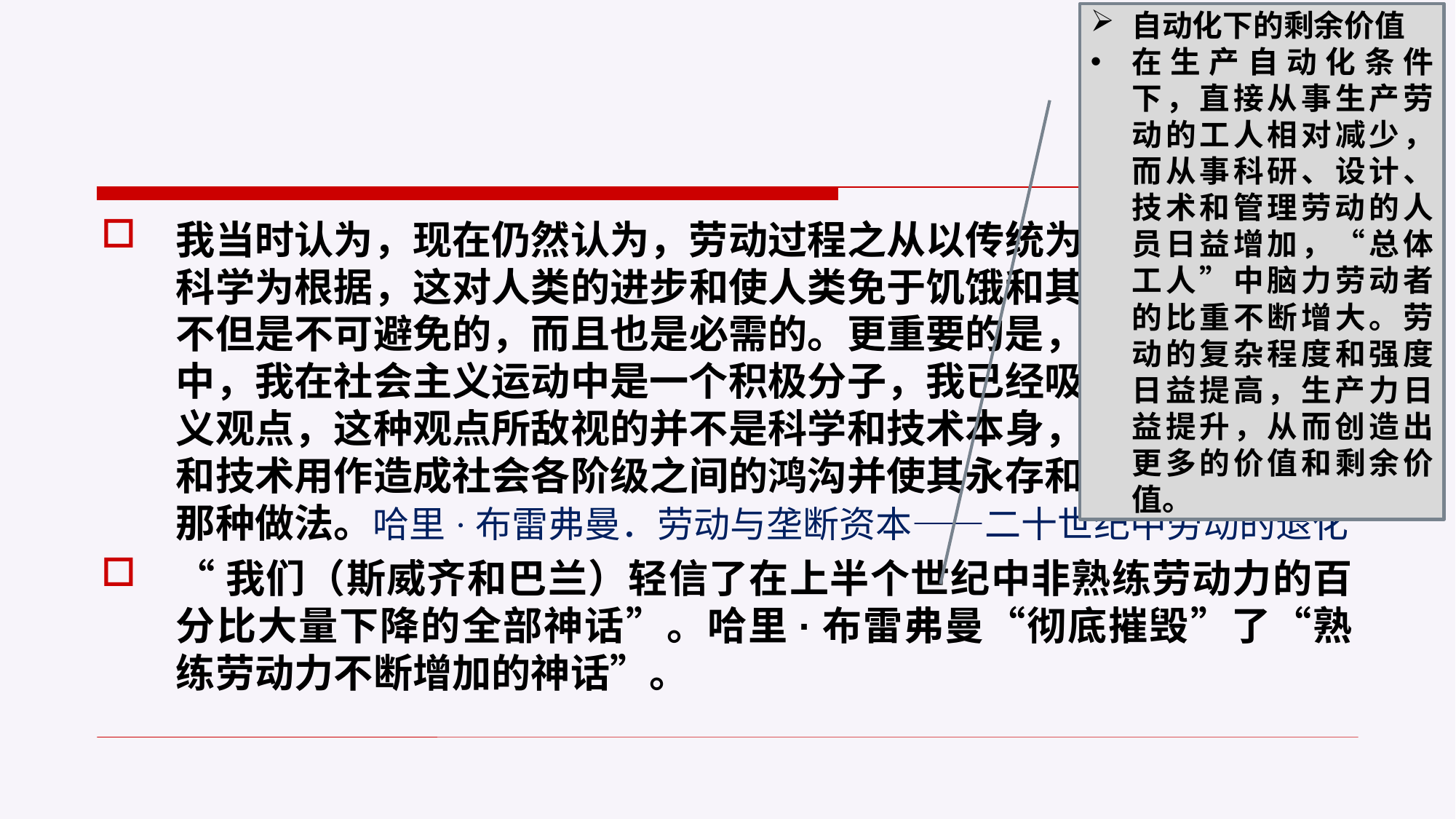

自动化下的剩余价值
在生产自动化条件下，直接从事生产劳动的工人相对减少，而从事科研、设计、技术和管理劳动的人员日益增加，“总体工人”中脑力劳动者的比重不断增大。劳动的复杂程度和强度日益提高，生产力日益提升，从而创造出更多的价值和剩余价值。
#
我当时认为，现在仍然认为，劳动过程之从以传统为根据转变到以科学为根据，这对人类的进步和使人类免于饥饿和其他穷困来说，不但是不可避免的，而且也是必需的。更重要的是，在整个那些年中，我在社会主义运动中是一个积极分子，我已经吸收了马克思主义观点，这种观点所敌视的并不是科学和技术本身，而只是把科学和技术用作造成社会各阶级之间的鸿沟并使其永存和深化的武器的那种做法。哈里·布雷弗曼．劳动与垄断资本——二十世纪中劳动的退化
“我们（斯威齐和巴兰）轻信了在上半个世纪中非熟练劳动力的百分比大量下降的全部神话”。哈里·布雷弗曼“彻底摧毁”了“熟练劳动力不断增加的神话”。